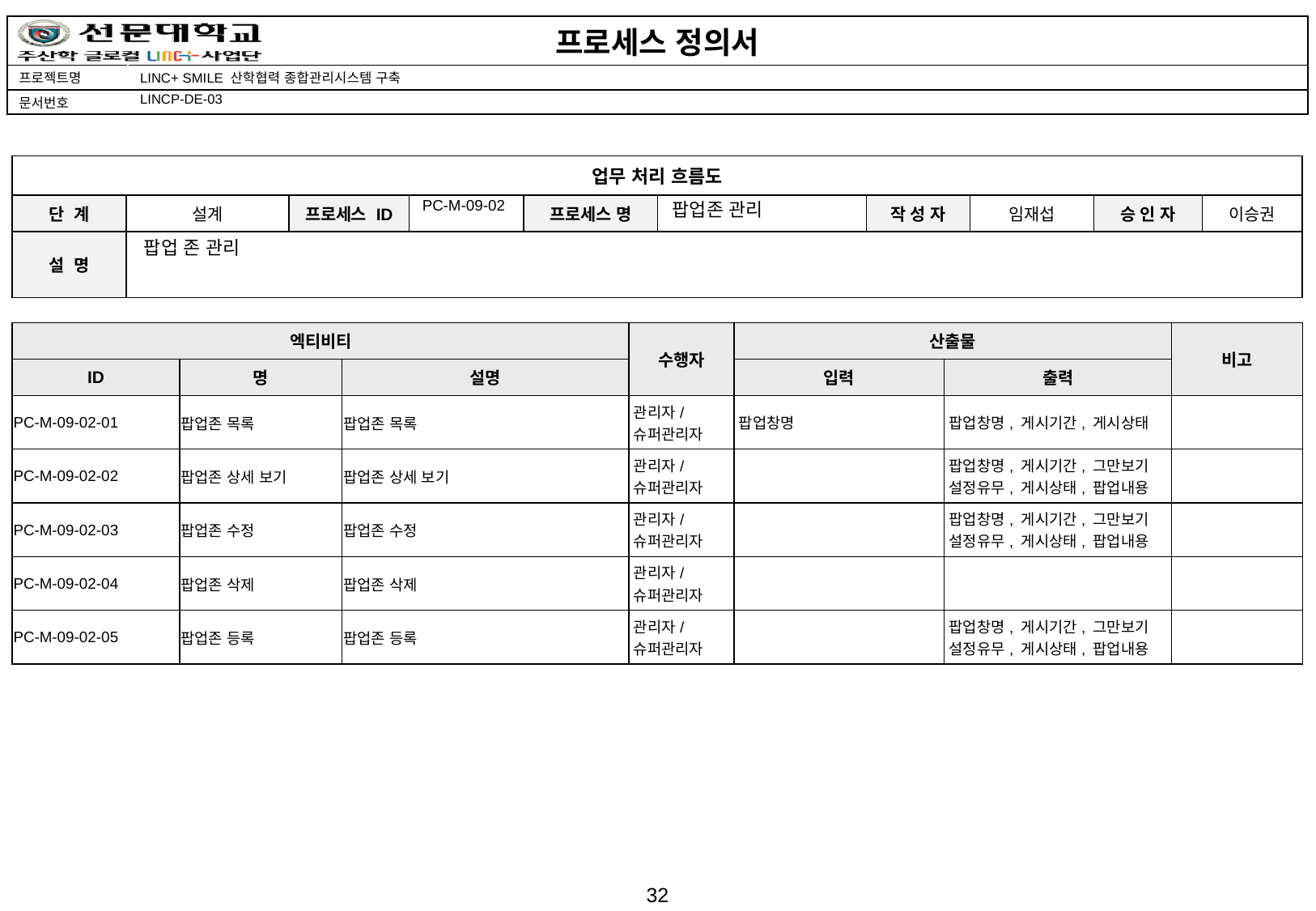

PC-M-09-02
팝업존 관리
팝업 존 관리
| 엑티비티 |  |  | 수행자 | 산출물 |  | 비고 |
| --- | --- | --- | --- | --- | --- | --- |
| ID | 명 | 설명 |  | 입력 | 출력 |  |
| PC-M-09-02-01 | 팝업존 목록 | 팝업존 목록 | 관리자/슈퍼관리자 | 팝업창명 | 팝업창명, 게시기간, 게시상태 |  |
| PC-M-09-02-02 | 팝업존 상세 보기 | 팝업존 상세 보기 | 관리자/슈퍼관리자 |  | 팝업창명, 게시기간, 그만보기 설정유무, 게시상태, 팝업내용 |  |
| PC-M-09-02-03 | 팝업존 수정 | 팝업존 수정 | 관리자/슈퍼관리자 |  | 팝업창명, 게시기간, 그만보기 설정유무, 게시상태, 팝업내용 |  |
| PC-M-09-02-04 | 팝업존 삭제 | 팝업존 삭제 | 관리자/슈퍼관리자 |  |  |  |
| PC-M-09-02-05 | 팝업존 등록 | 팝업존 등록 | 관리자/슈퍼관리자 |  | 팝업창명, 게시기간, 그만보기 설정유무, 게시상태, 팝업내용 |  |